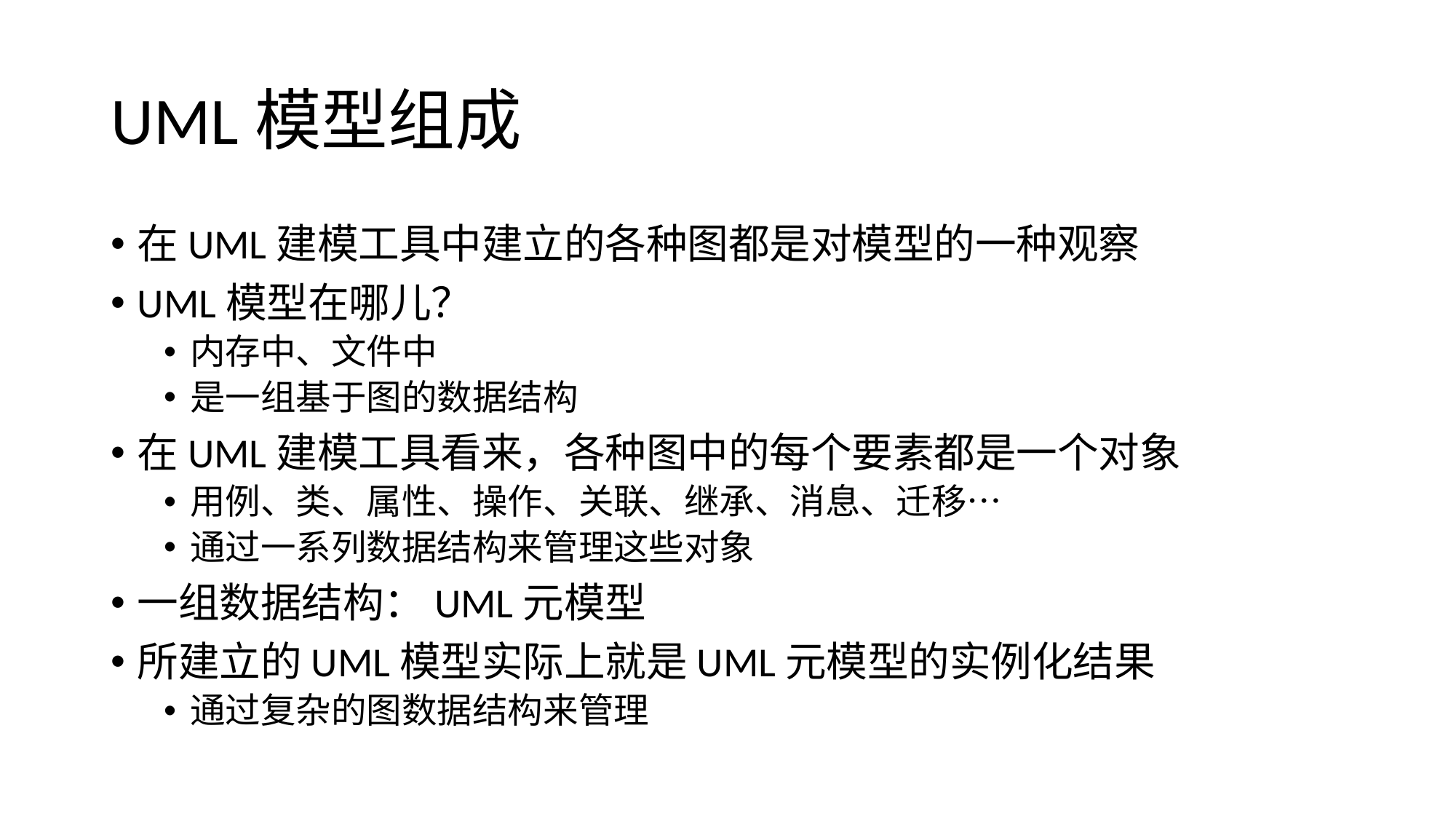

# UML模型组成
在UML建模工具中建立的各种图都是对模型的一种观察
UML模型在哪儿？
内存中、文件中
是一组基于图的数据结构
在UML建模工具看来，各种图中的每个要素都是一个对象
用例、类、属性、操作、关联、继承、消息、迁移…
通过一系列数据结构来管理这些对象
一组数据结构：UML元模型
所建立的UML模型实际上就是UML元模型的实例化结果
通过复杂的图数据结构来管理
17